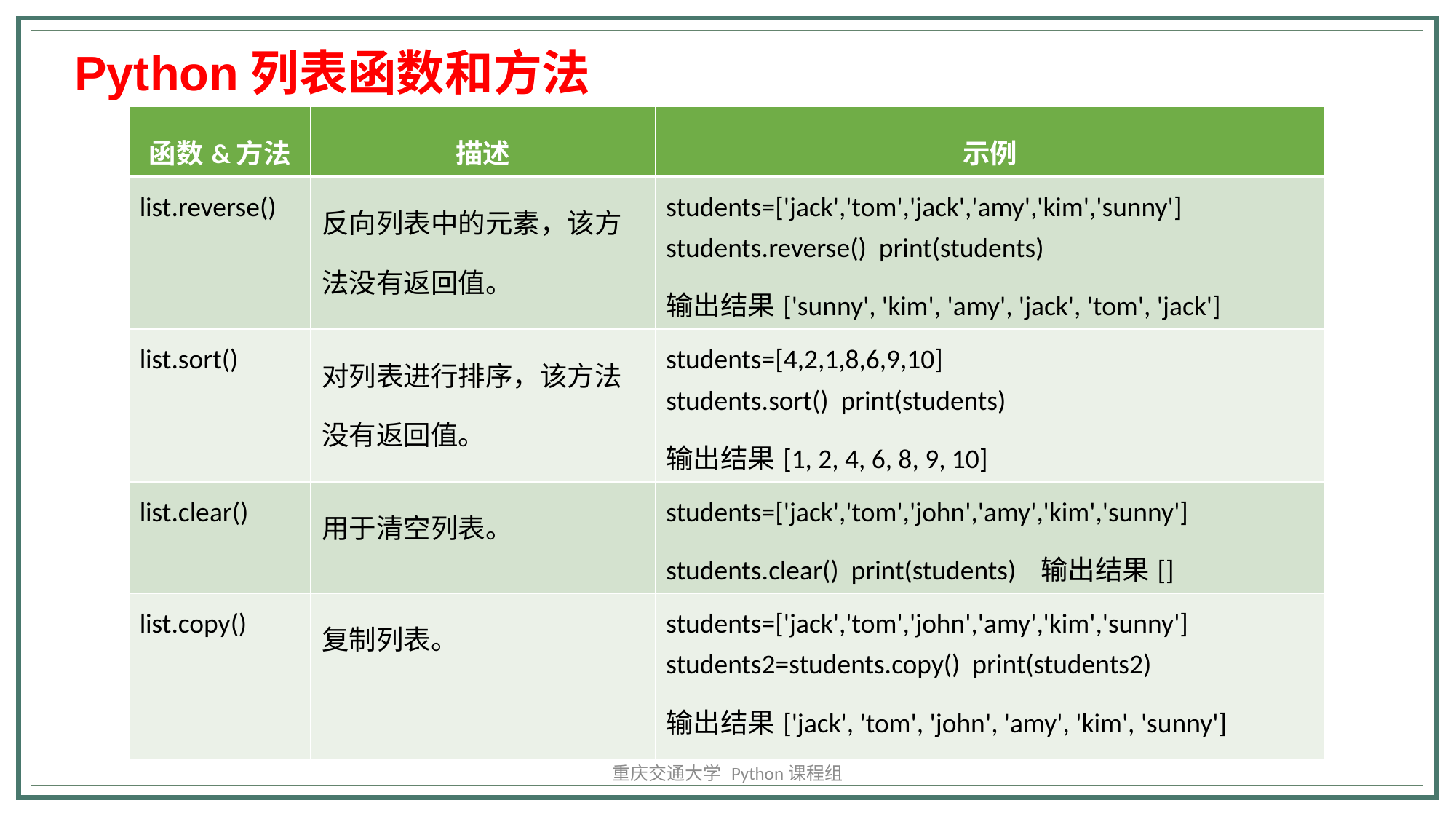

Python列表函数和方法
| 函数&方法 | 描述 | 示例 |
| --- | --- | --- |
| list.reverse() | 反向列表中的元素，该方法没有返回值。 | students=['jack','tom','jack','amy','kim','sunny'] students.reverse() print(students) 输出结果['sunny', 'kim', 'amy', 'jack', 'tom', 'jack'] |
| list.sort() | 对列表进行排序，该方法没有返回值。 | students=[4,2,1,8,6,9,10] students.sort() print(students) 输出结果[1, 2, 4, 6, 8, 9, 10] |
| list.clear() | 用于清空列表。 | students=['jack','tom','john','amy','kim','sunny'] students.clear() print(students) 输出结果[] |
| list.copy() | 复制列表。 | students=['jack','tom','john','amy','kim','sunny'] students2=students.copy() print(students2) 输出结果['jack', 'tom', 'john', 'amy', 'kim', 'sunny'] |
重庆交通大学 Python课程组